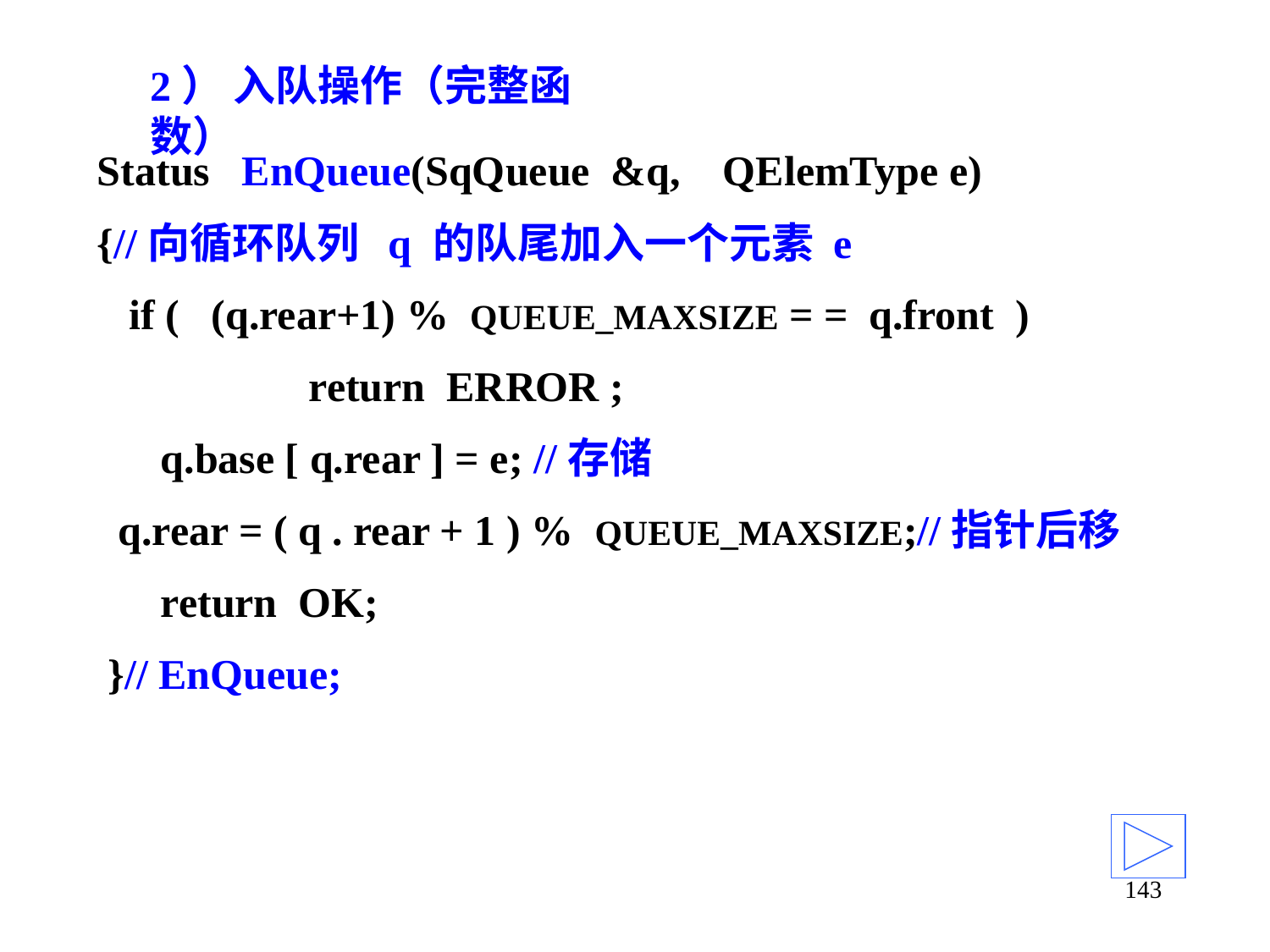

2） 入队操作（完整函数）
Status   EnQueue(SqQueue  &q,    QElemType e)
{//向循环队列  q 的队尾加入一个元素 e
   if (   (q.rear+1) %  QUEUE_MAXSIZE = =  q.front  )
                    return  ERROR ;
      q.base [ q.rear ] = e; //存储
  q.rear = ( q . rear + 1 ) %  QUEUE_MAXSIZE;//指针后移
      return  OK;
 }// EnQueue;

143